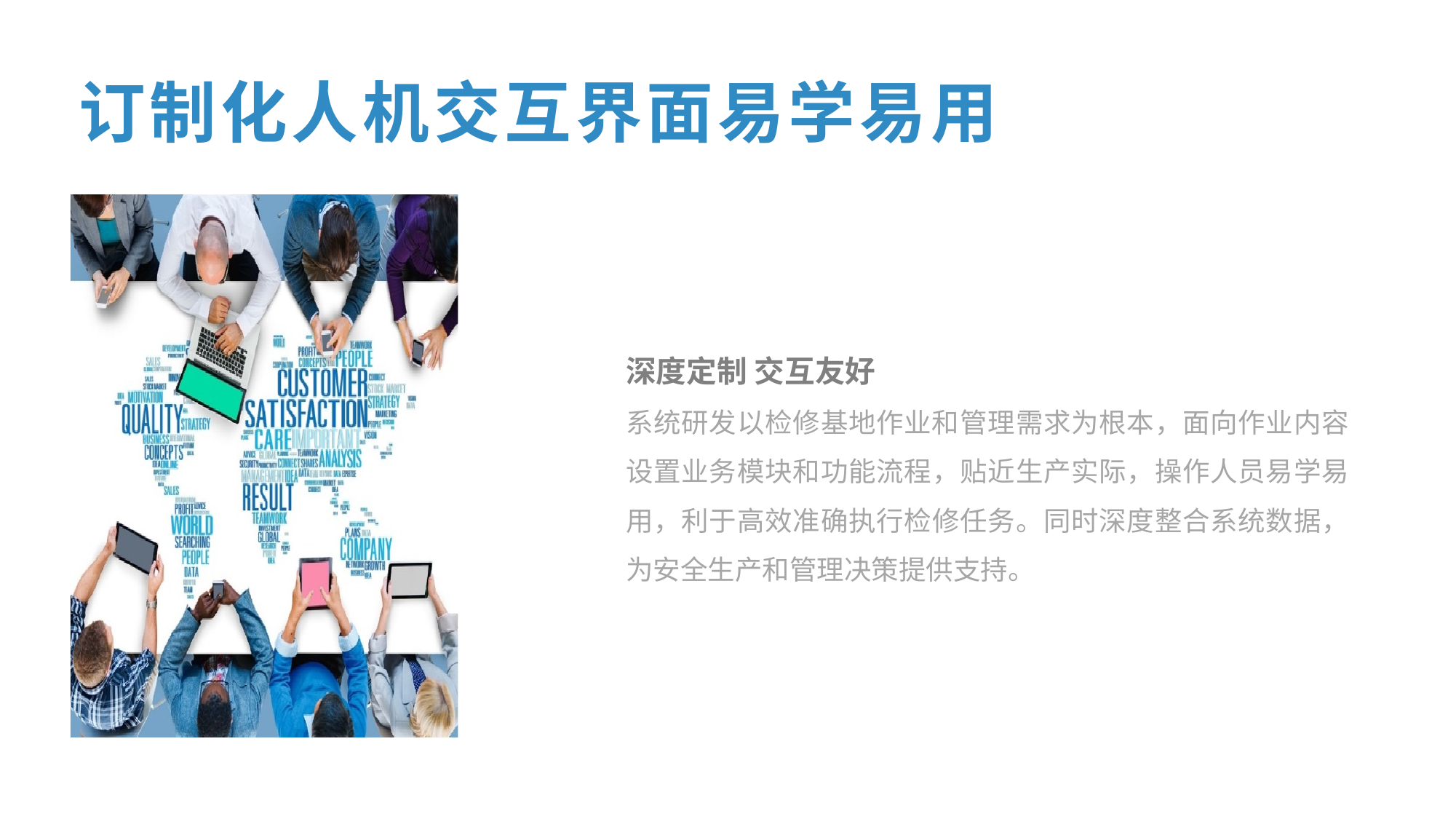

订制化人机交互界面易学易用

深度定制 交互友好
系统研发以检修基地作业和管理需求为根本，面向作业内容设置业务模块和功能流程，贴近生产实际，操作人员易学易用，利于高效准确执行检修任务。同时深度整合系统数据，为安全生产和管理决策提供支持。